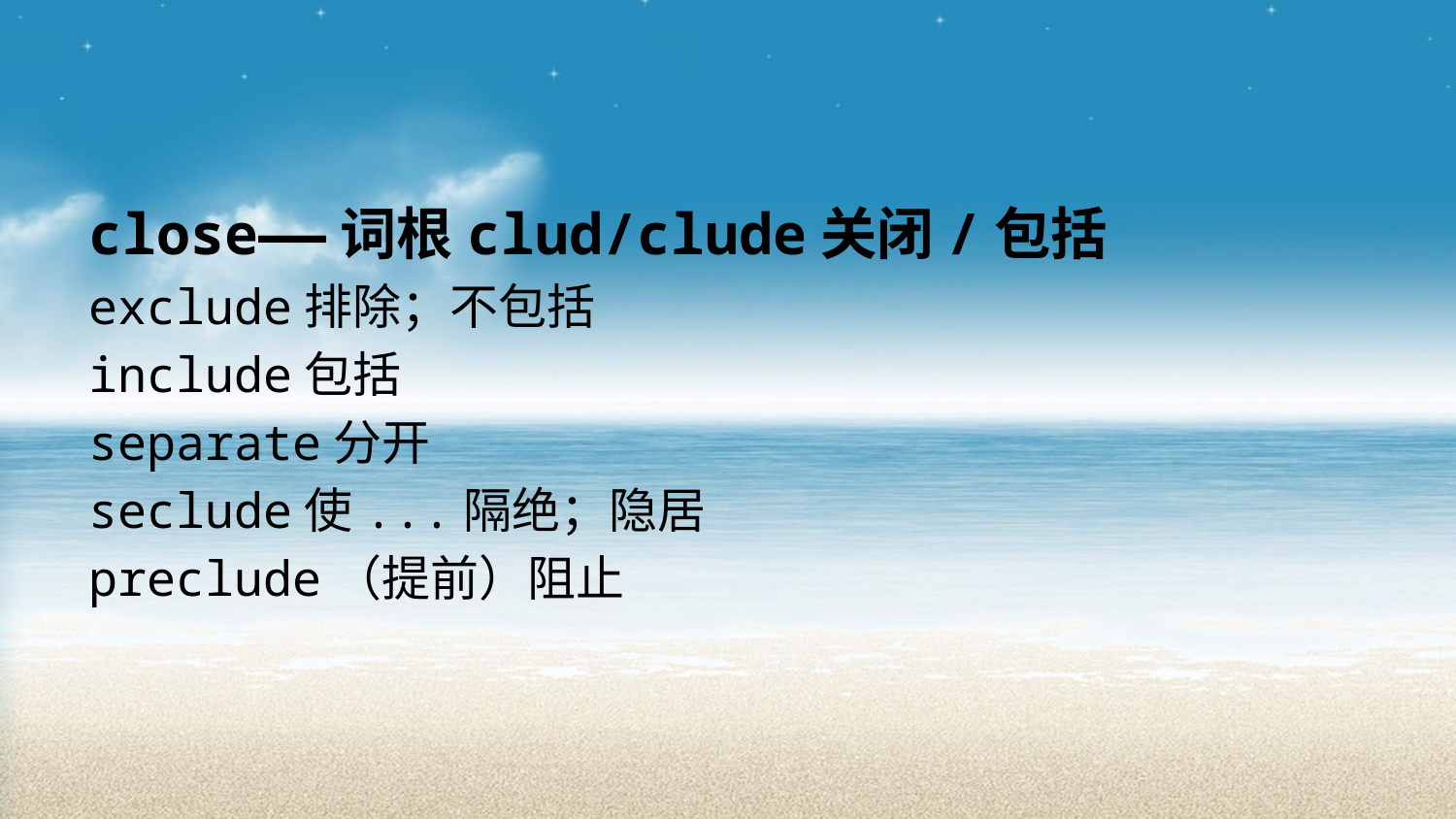

#
close——词根clud/clude关闭/包括
exclude排除；不包括
include包括
separate分开
seclude使...隔绝；隐居
preclude（提前）阻止